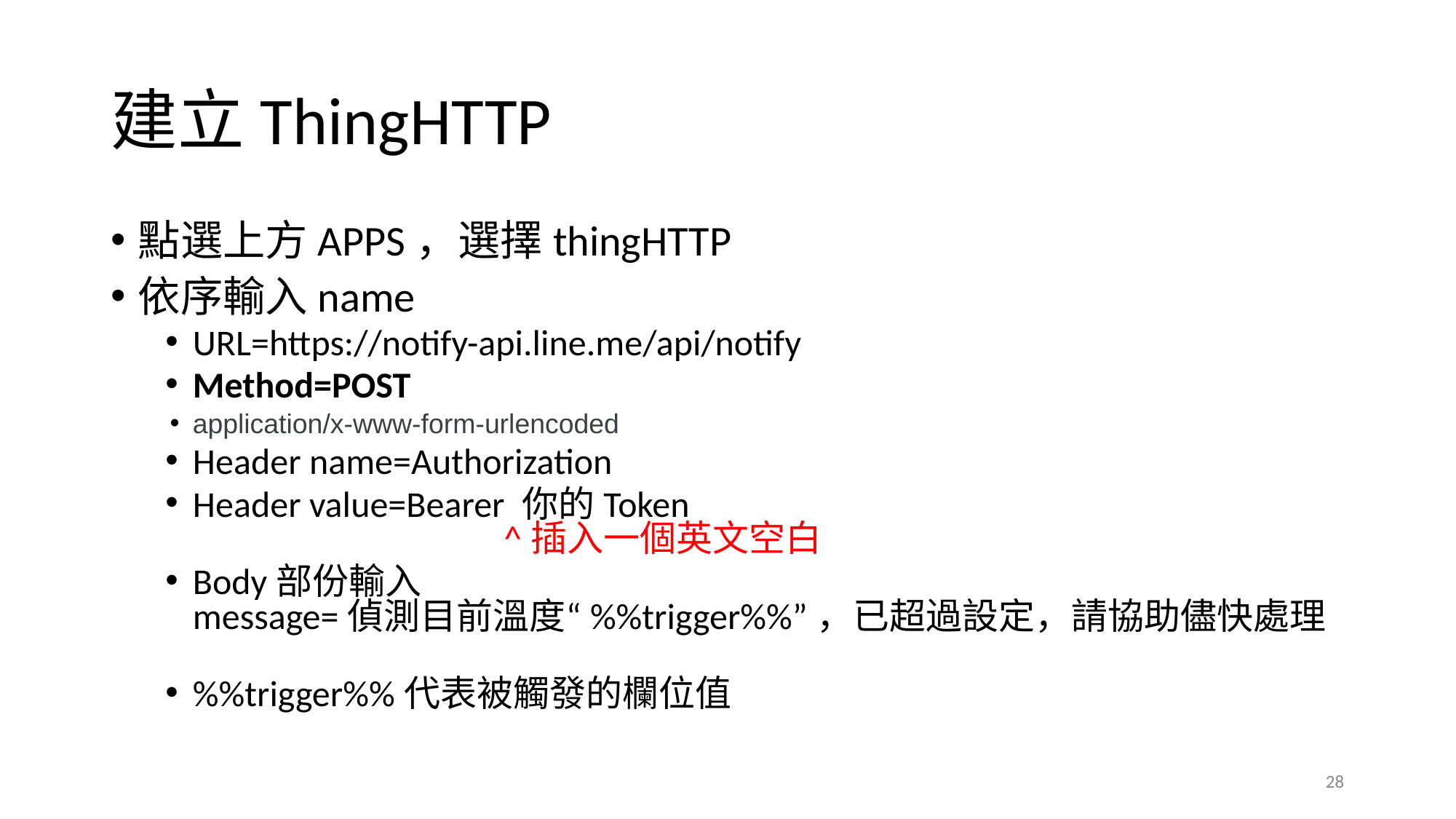

# 建立ThingHTTP
點選上方APPS，選擇thingHTTP
依序輸入name
URL=https://notify-api.line.me/api/notify
Method=POST
application/x-www-form-urlencoded
Header name=Authorization
Header value=Bearer 你的Token
                                      ^插入一個英文空白
Body部份輸入
message=偵測目前溫度“%%trigger%%”，已超過設定，請協助儘快處理
%%trigger%%代表被觸發的欄位值
28